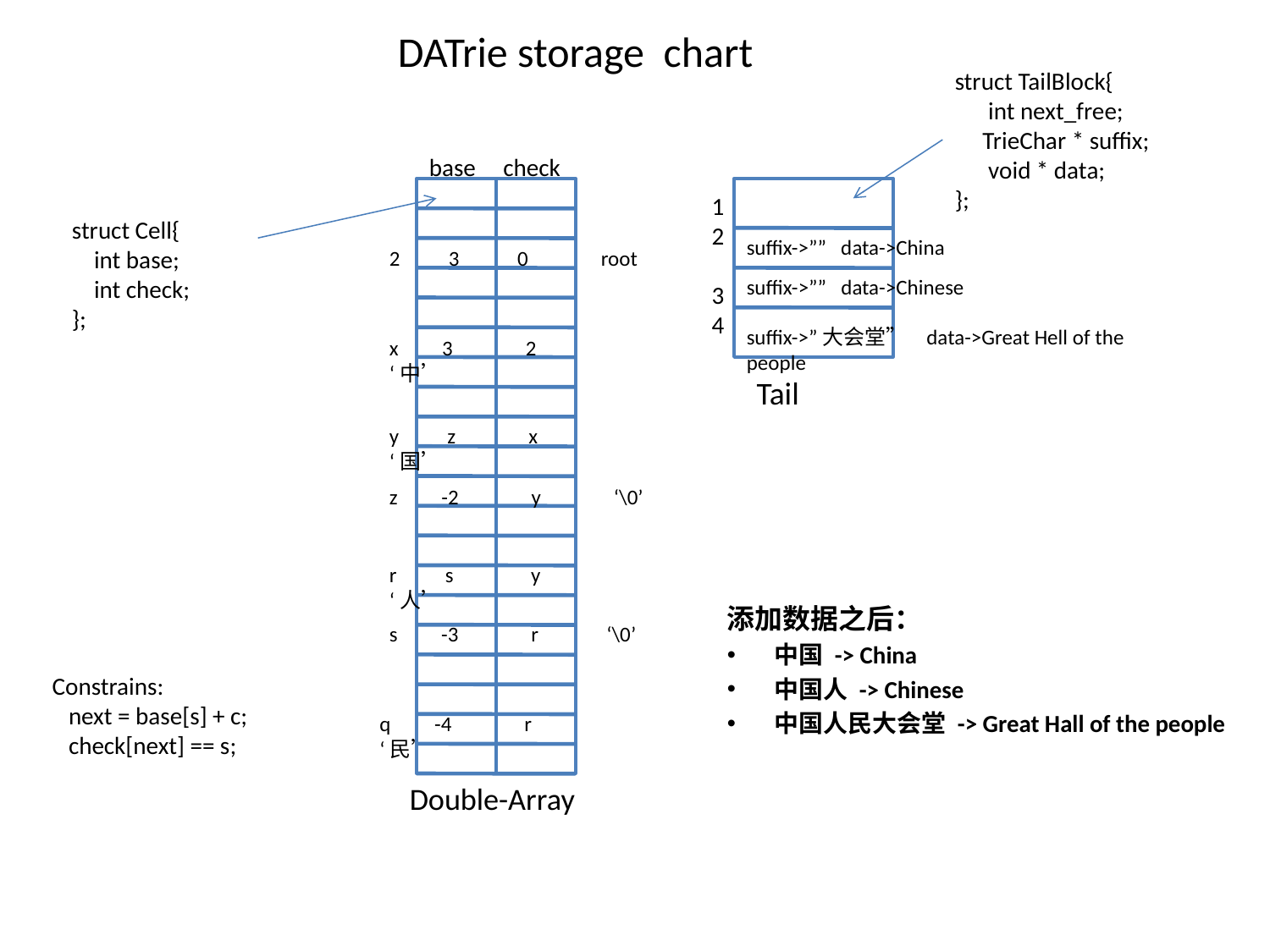

# DATrie storage  chart
struct TailBlock{
      int next_free;
     TrieChar * suffix;
      void * data;
};
base     check

1
2

3
4
struct Cell{
    int base;
    int check;
};
suffix->””   data->China
2          3            0               root
suffix->””   data->Chinese
suffix->”大会堂”   data->Great Hell of the people
x         3               2               ‘中’
Tail
y          z               x               ‘国’
z         -2               y               ‘\0’
r          s                y               ‘人’
添加数据之后：
中国 -> China
中国人 -> Chinese
中国人民大会堂 -> Great Hall of the people

s         -3               r              ‘\0’
Constrains:
   next = base[s] + c;
   check[next] == s;
q         -4               r              ‘民’
Double-Array